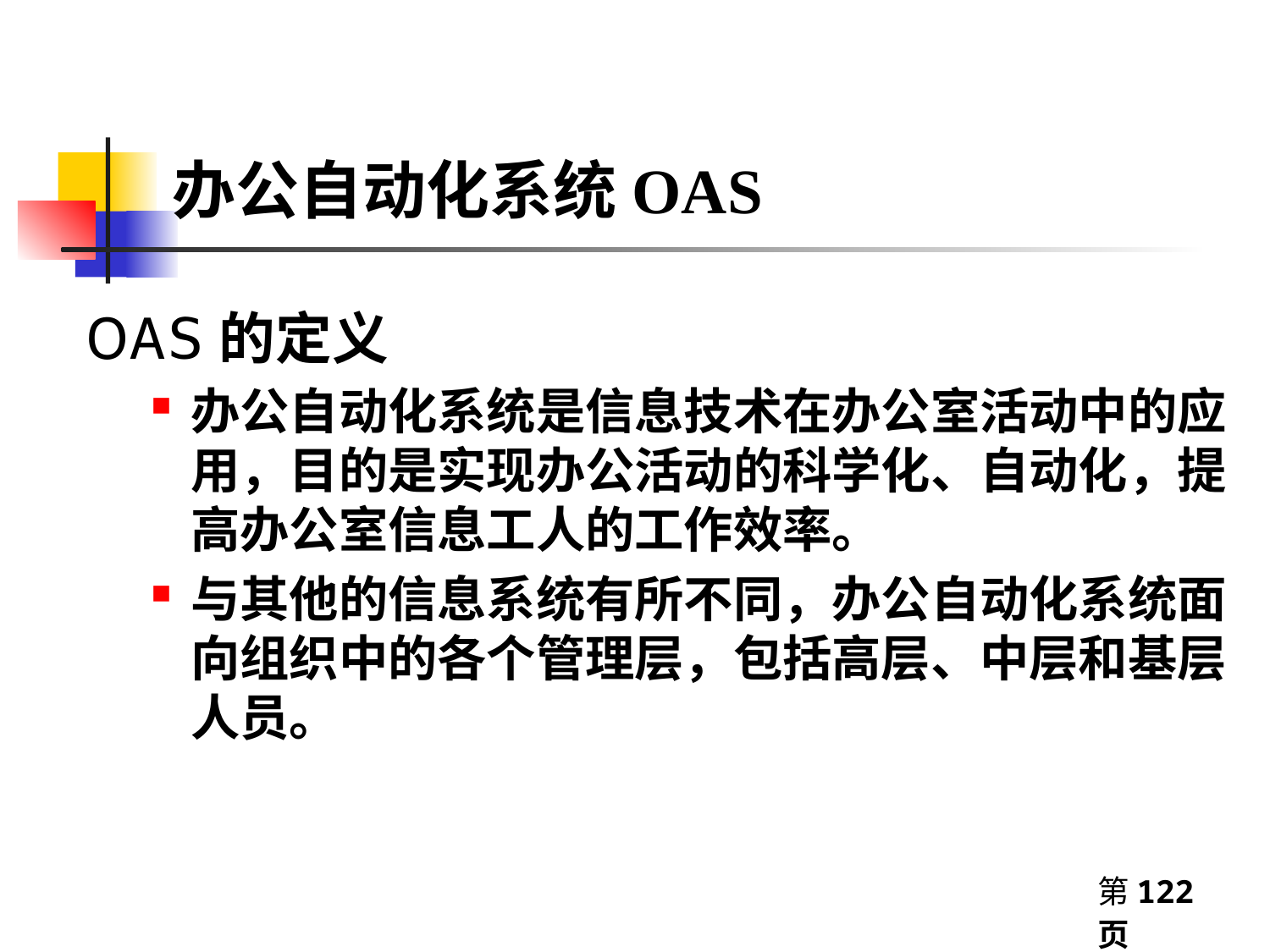

# 办公自动化系统OAS
OAS的定义
办公自动化系统是信息技术在办公室活动中的应用，目的是实现办公活动的科学化、自动化，提高办公室信息工人的工作效率。
与其他的信息系统有所不同，办公自动化系统面向组织中的各个管理层，包括高层、中层和基层人员。